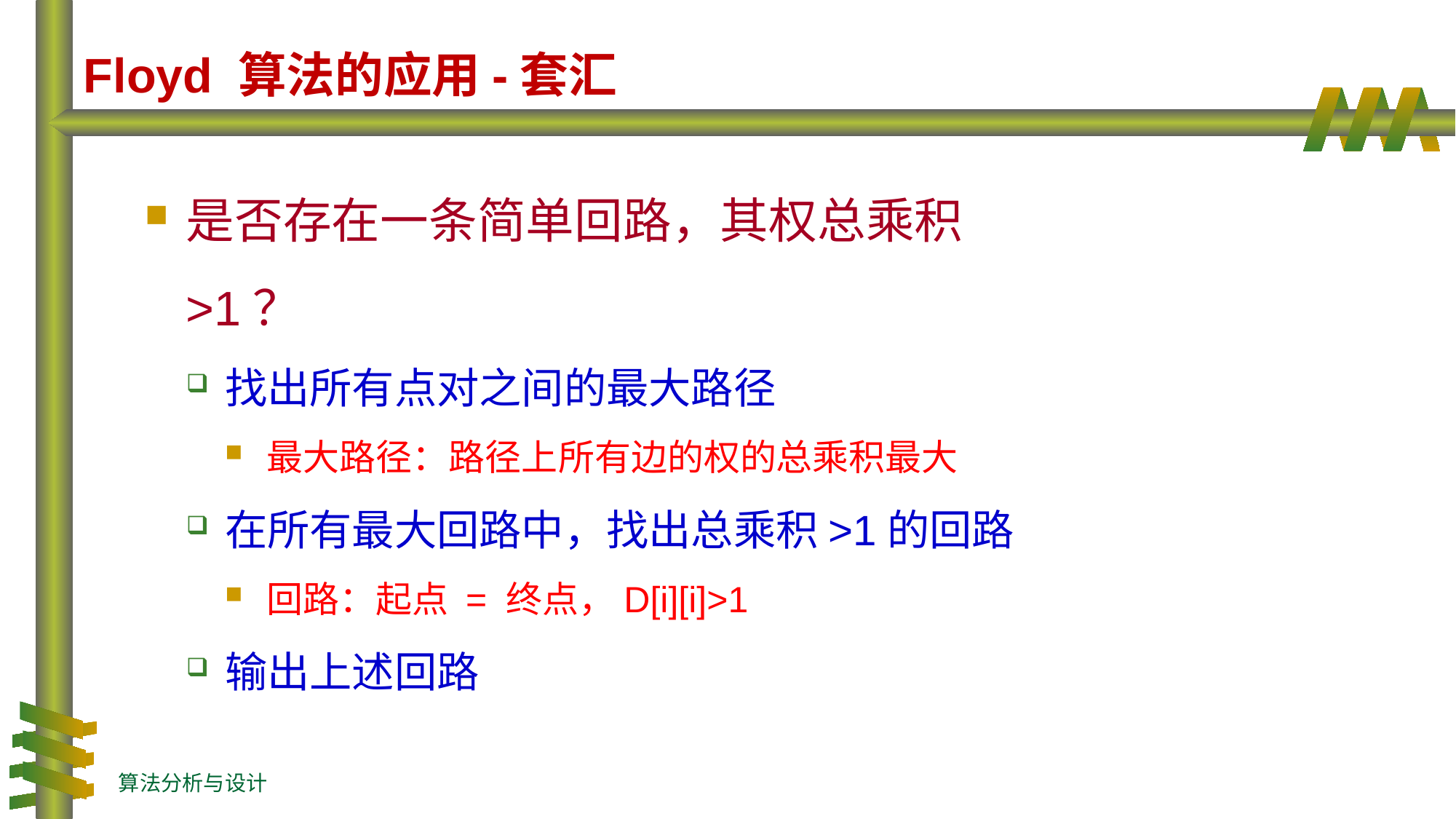

# Floyd 算法的应用-套汇
是否存在一条简单回路，其权总乘积>1？
找出所有点对之间的最大路径
最大路径：路径上所有边的权的总乘积最大
在所有最大回路中，找出总乘积>1的回路
回路：起点 = 终点，D[i][i]>1
输出上述回路
算法分析与设计